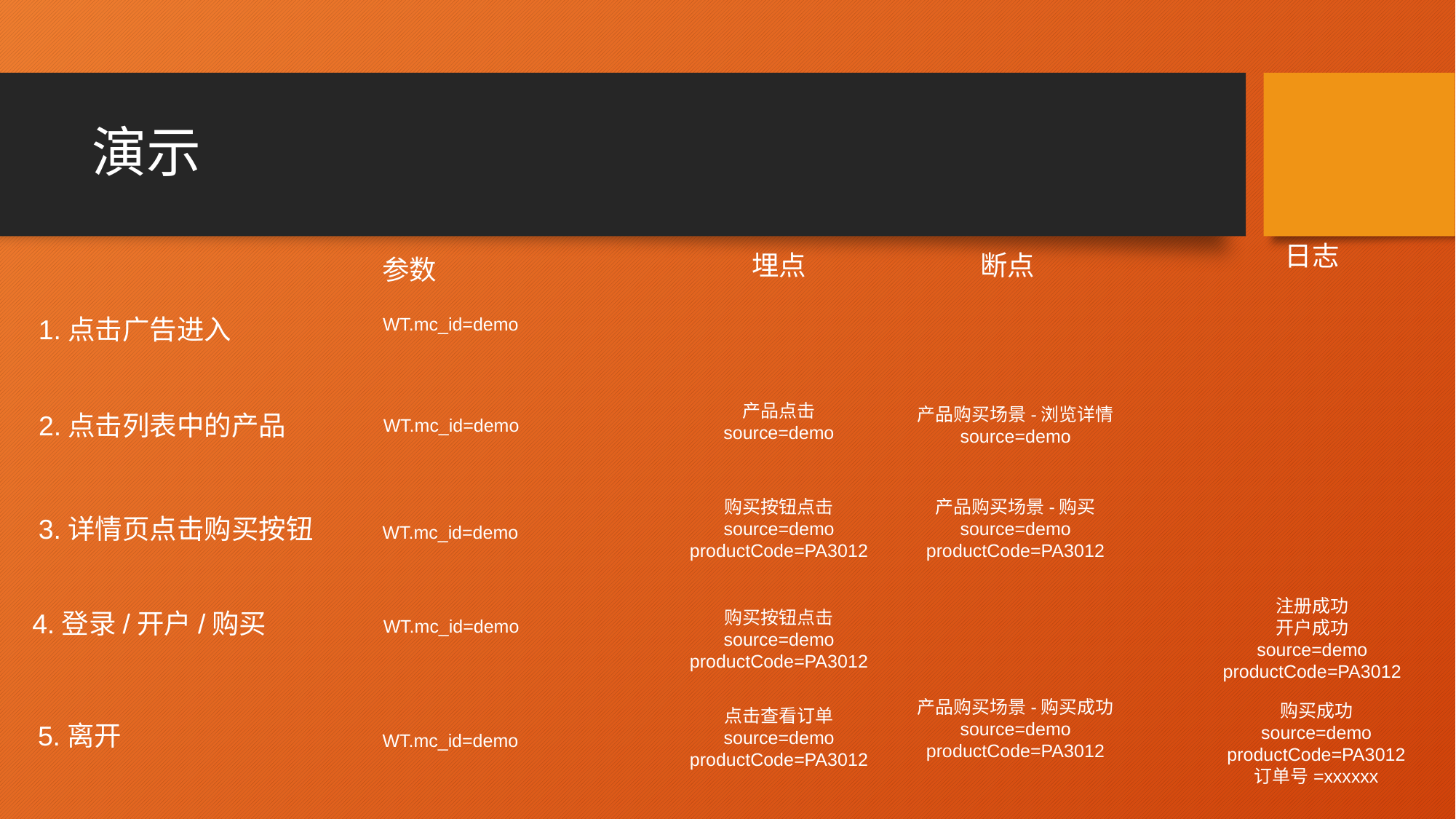

# 演示
日志
埋点
断点
参数
1.点击广告进入
 WT.mc_id=demo
产品点击
source=demo
产品购买场景-浏览详情
source=demo
2.点击列表中的产品
 WT.mc_id=demo
购买按钮点击
source=demo
productCode=PA3012
产品购买场景-购买
source=demo
productCode=PA3012

3.详情页点击购买按钮
 WT.mc_id=demo
注册成功
开户成功
source=demo
productCode=PA3012

4.登录/开户/购买
购买按钮点击
source=demo
productCode=PA3012
 WT.mc_id=demo
产品购买场景-购买成功
source=demo
productCode=PA3012

购买成功
source=demo
productCode=PA3012
订单号=xxxxxx
点击查看订单
source=demo
productCode=PA3012
5.离开
 WT.mc_id=demo